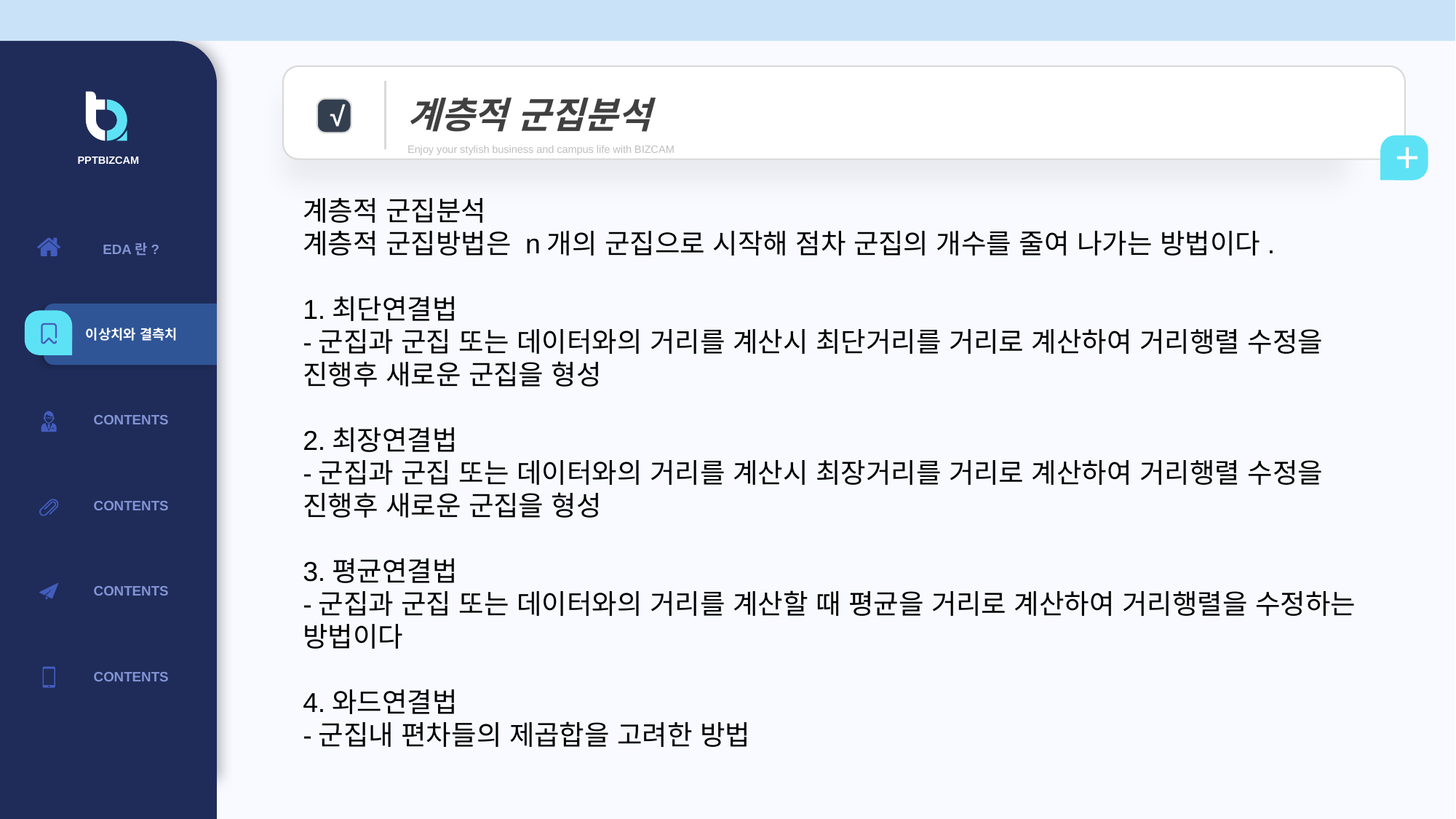

계층적 군집분석
Enjoy your stylish business and campus life with BIZCAM

√
+

PPTBIZCAM
계층적 군집분석
계층적 군집방법은 n개의 군집으로 시작해 점차 군집의 개수를 줄여 나가는 방법이다.

1.최단연결법
-군집과 군집 또는 데이터와의 거리를 계산시 최단거리를 거리로 계산하여 거리행렬 수정을 진행후 새로운 군집을 형성

2.최장연결법
-군집과 군집 또는 데이터와의 거리를 계산시 최장거리를 거리로 계산하여 거리행렬 수정을 진행후 새로운 군집을 형성

3.평균연결법
-군집과 군집 또는 데이터와의 거리를 계산할 때 평균을 거리로 계산하여 거리행렬을 수정하는 방법이다

4.와드연결법
-군집내 편차들의 제곱합을 고려한 방법
| EDA란? |
| --- |
| CONTENTS |
| CONTENTS |
| CONTENTS |
| CONTENTS |
| CONTENTS |

이상치와 결측치